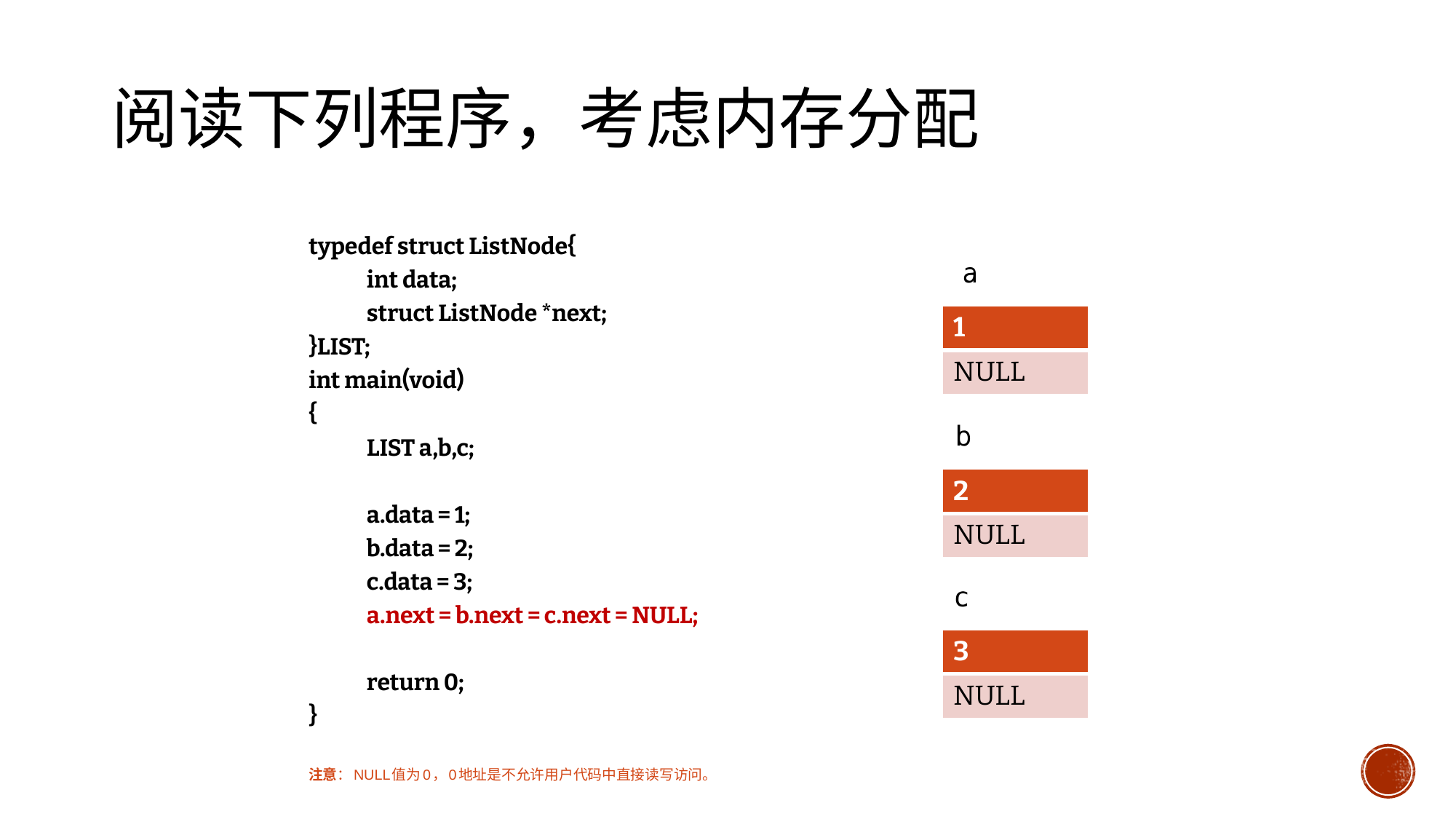

# 阅读下列程序，考虑内存分配
typedef struct ListNode{
	int data;
	struct ListNode *next;
}LIST;
int main(void)
{
	LIST a,b,c;

	a.data = 1;
	b.data = 2;
	c.data = 3;
	a.next = b.next = c.next = NULL;

	return 0;
}

注意：NULL值为0，0地址是不允许用户代码中直接读写访问。
a
| 1 |
| --- |
| NULL |
b
| 2 |
| --- |
| NULL |
c
| 3 |
| --- |
| NULL |